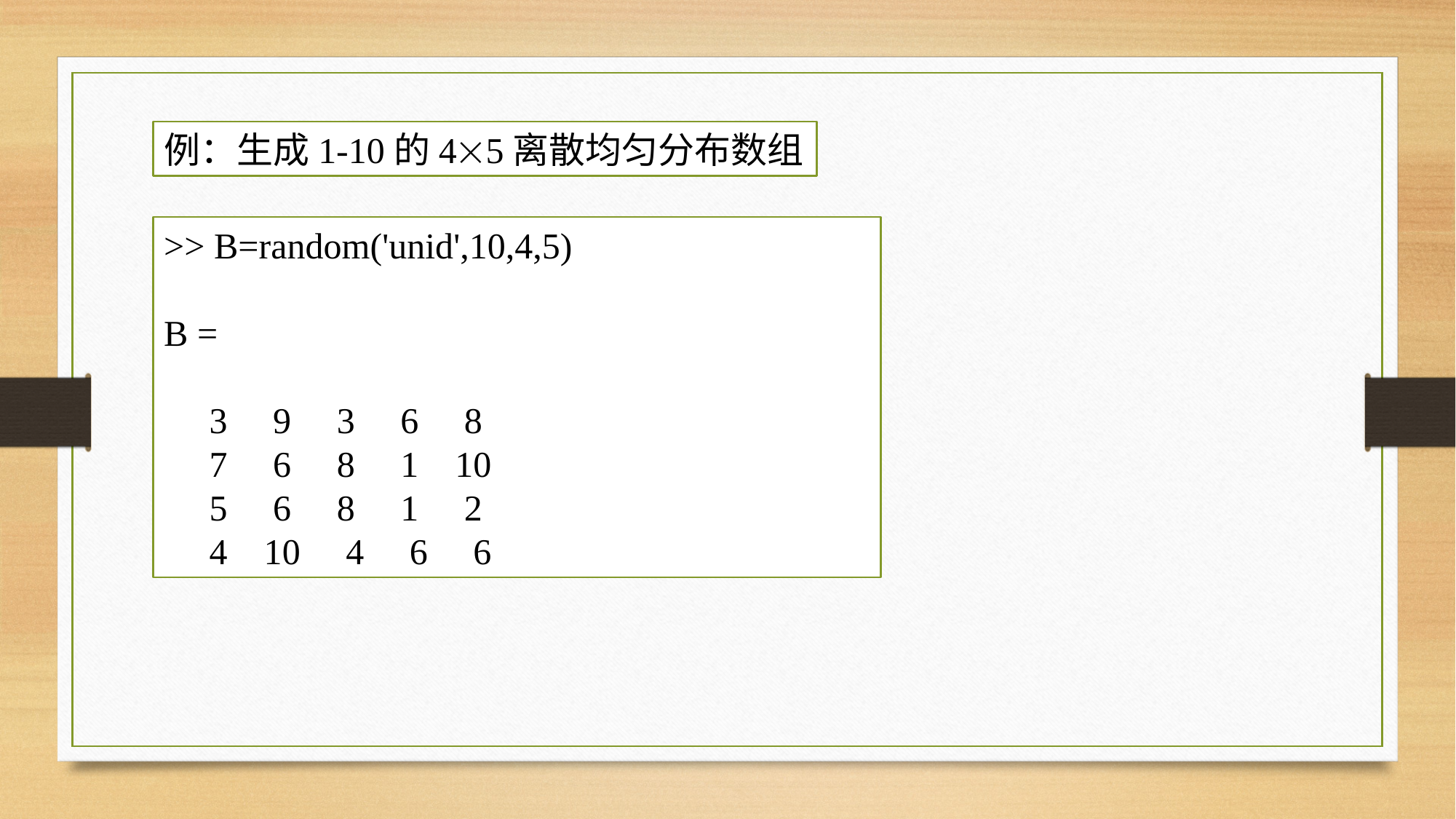

例：生成1-10的4×5离散均匀分布数组
>> B=random('unid',10,4,5)

B =

     3     9     3     6     8
     7     6     8     1    10
     5     6     8     1     2
     4    10     4     6     6